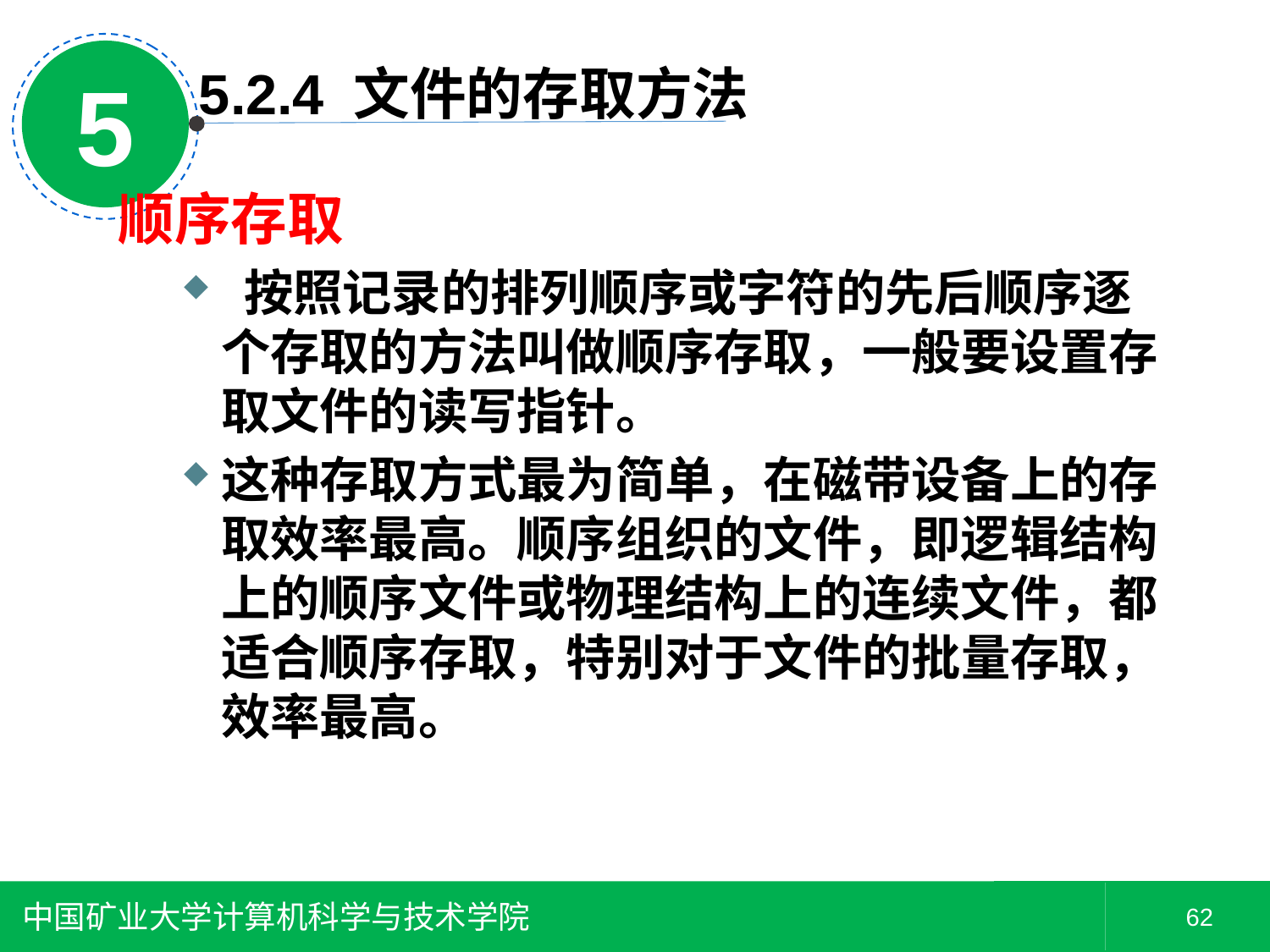

5
5.2.4 文件的存取方法

顺序存取
 按照记录的排列顺序或字符的先后顺序逐个存取的方法叫做顺序存取，一般要设置存取文件的读写指针。
这种存取方式最为简单，在磁带设备上的存取效率最高。顺序组织的文件，即逻辑结构上的顺序文件或物理结构上的连续文件，都适合顺序存取，特别对于文件的批量存取，效率最高。